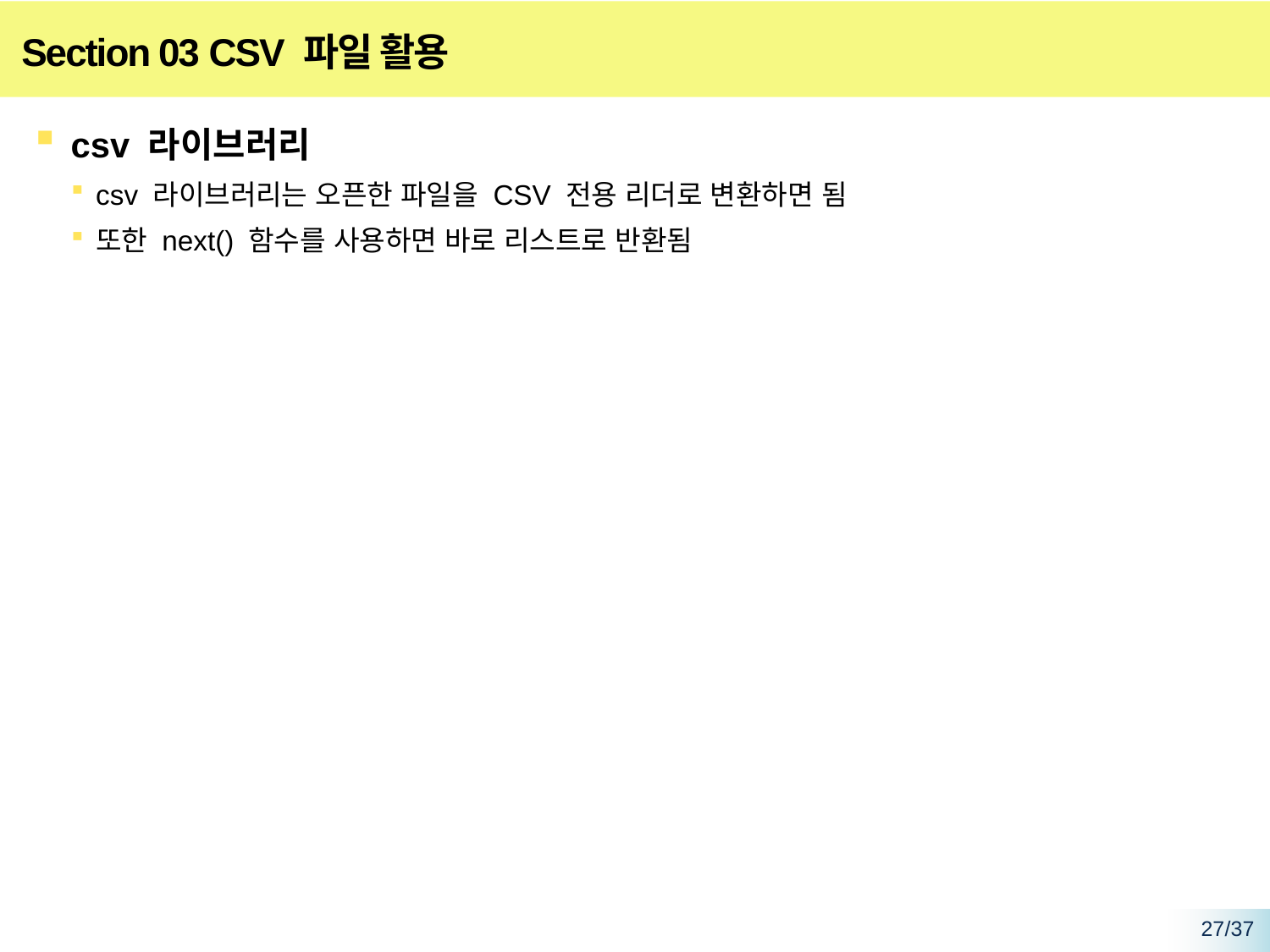

# Section 03 CSV 파일 활용
csv 라이브러리
csv 라이브러리는 오픈한 파일을 CSV 전용 리더로 변환하면 됨
또한 next() 함수를 사용하면 바로 리스트로 반환됨